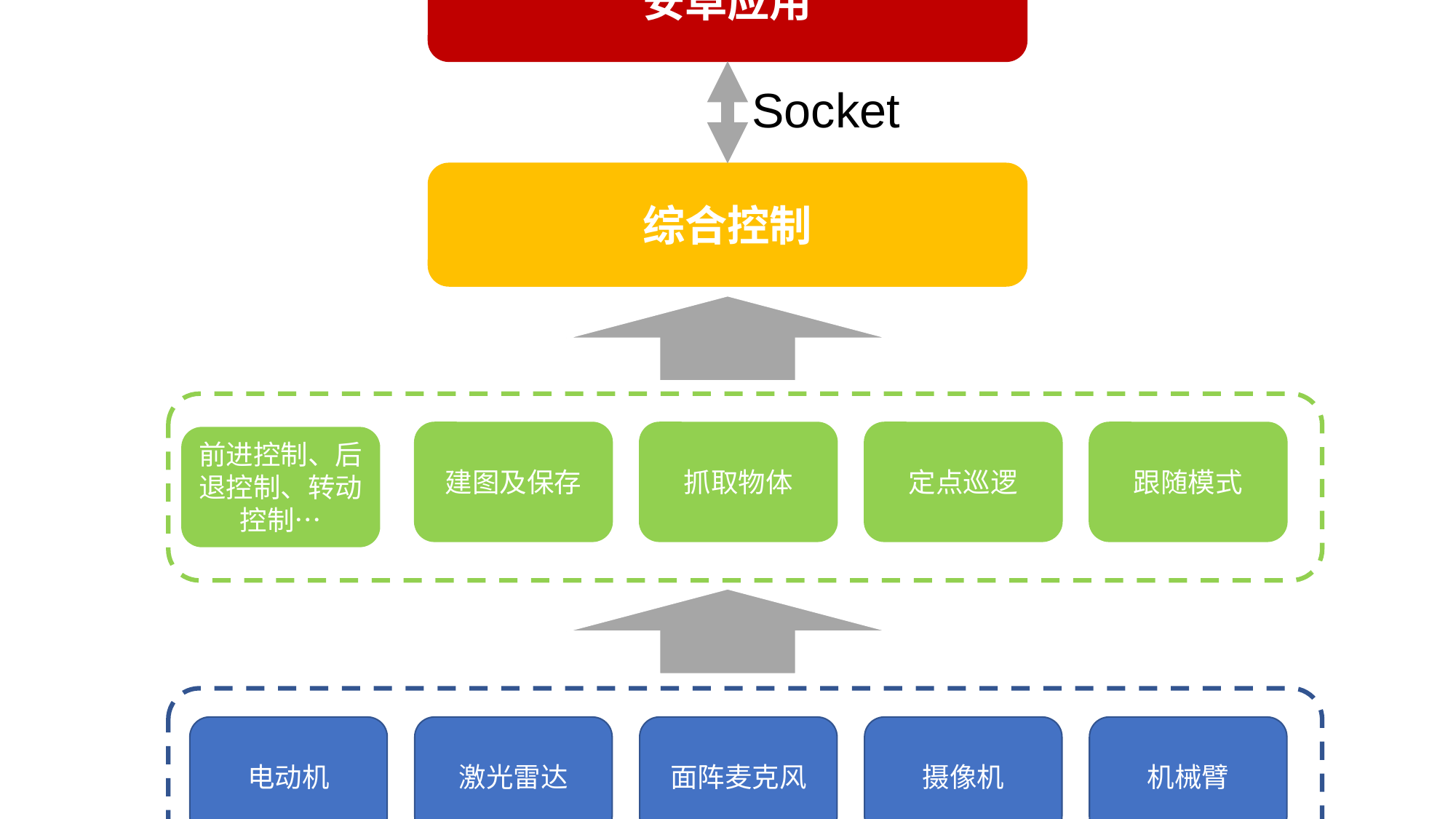

安卓应用
Socket
综合控制

建图及保存
抓取物体
定点巡逻
跟随模式

前进控制、后退控制、转动控制…

电动机
激光雷达
面阵麦克风
摄像机
机械臂